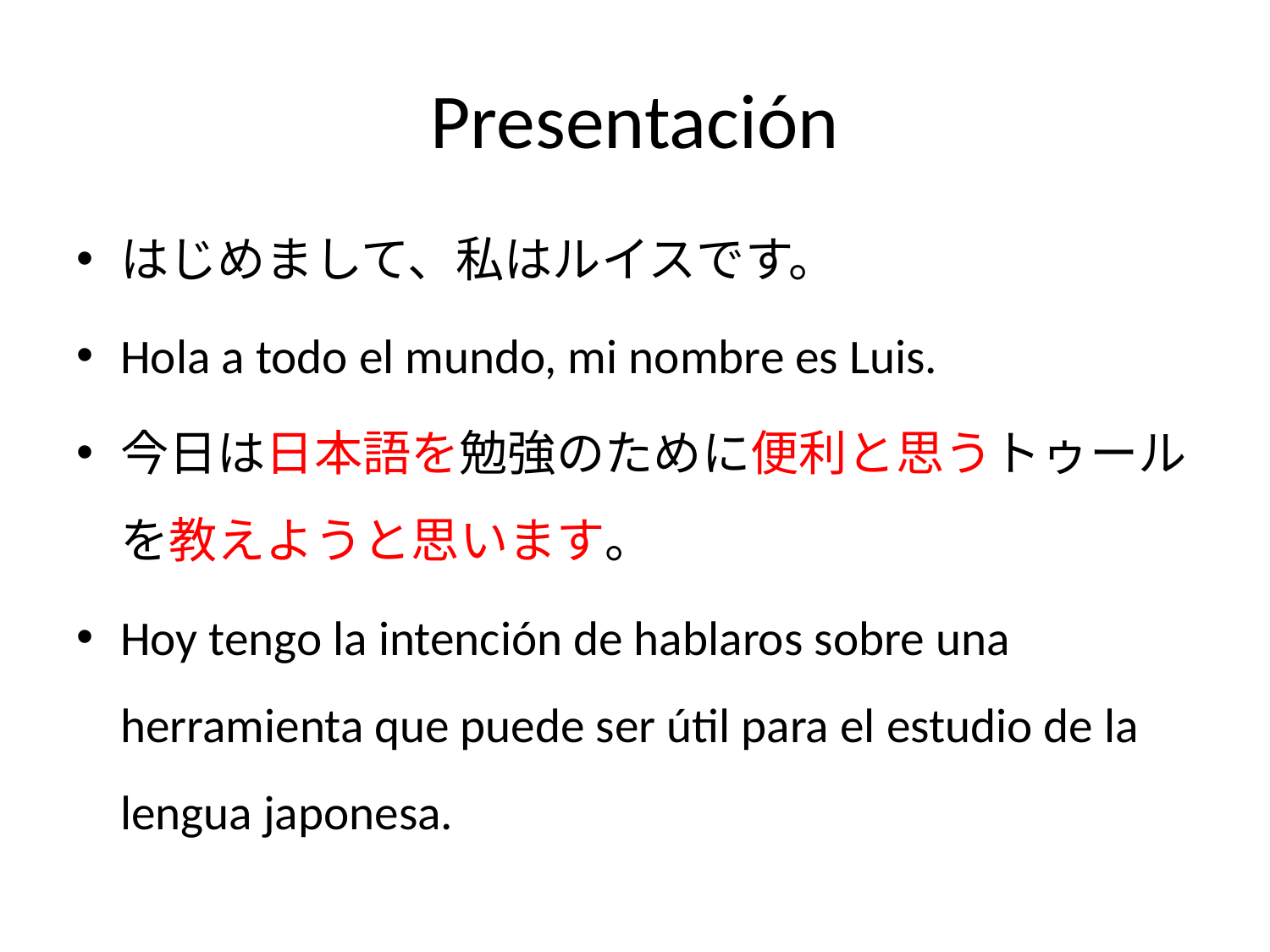

# Presentación
はじめまして、私はルイスです。
Hola a todo el mundo, mi nombre es Luis.
今日は日本語を勉強のために便利と思うトゥールを教えようと思います。
Hoy tengo la intención de hablaros sobre una herramienta que puede ser útil para el estudio de la lengua japonesa.